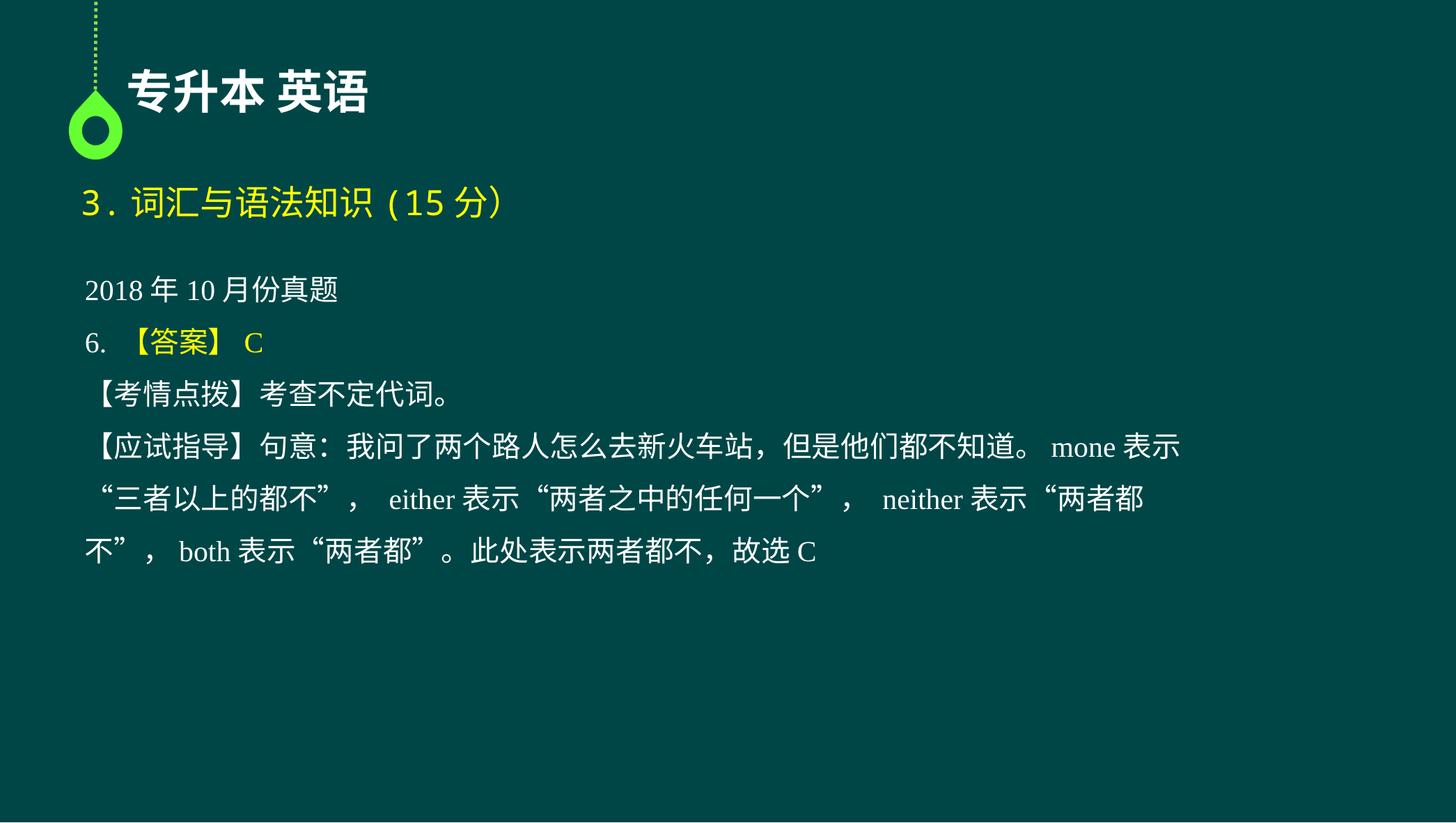

专升本 英语
3.词汇与语法知识(15分）
2018年10月份真题
6. 【答案】C
【考情点拨】考查不定代词。
【应试指导】句意：我问了两个路人怎么去新火车站，但是他们都不知道。mone表示“三者以上的都不”， either表示“两者之中的任何一个”， neither表示“两者都不”，both表示“两者都”。此处表示两者都不，故选C